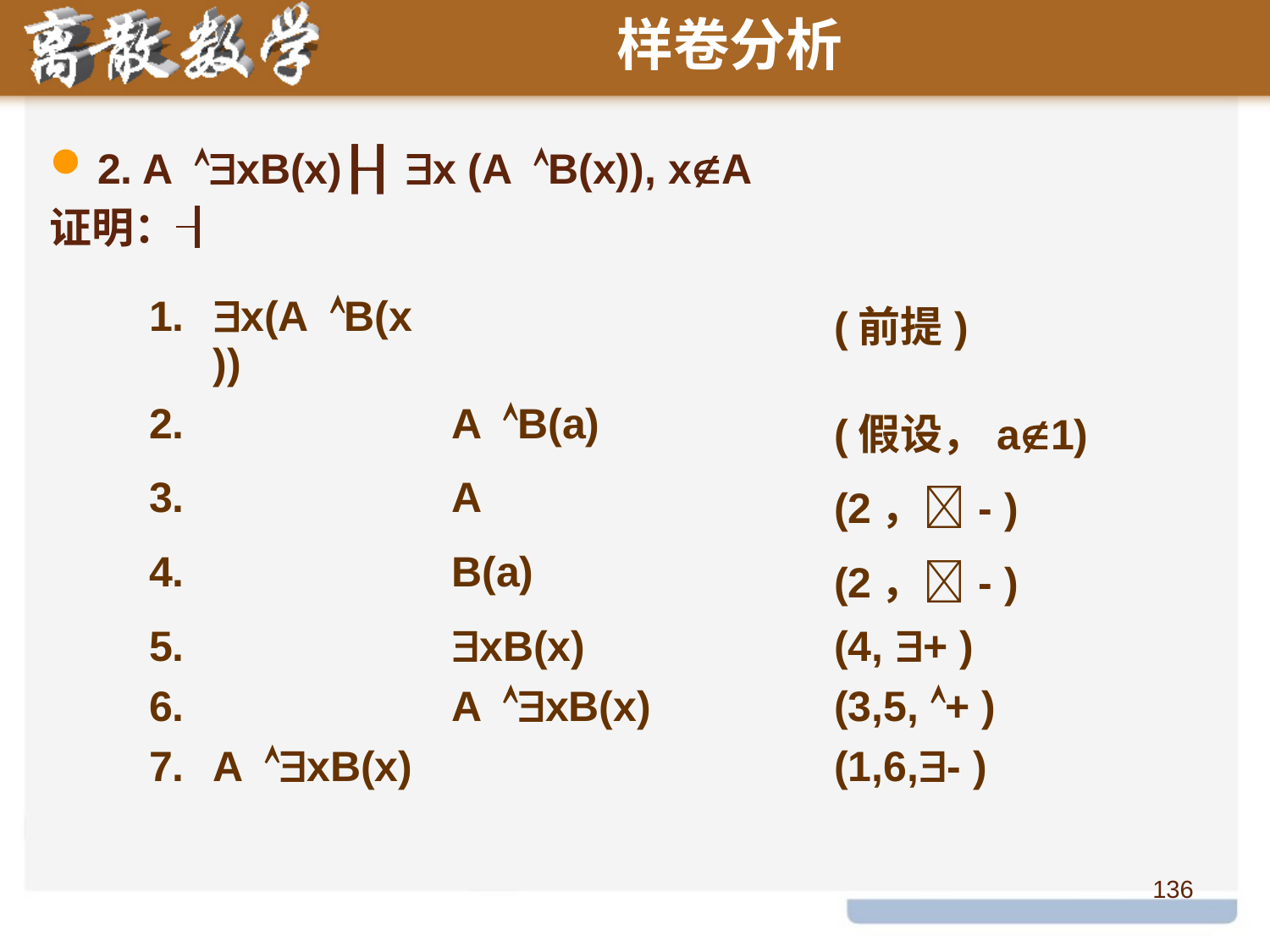

# 样卷分析
2. A ∧∃xB(x)┠┨ ∃x (A ∧B(x)), x∉A
证明：┨

| 1. | ∃x(A ∧B(x)) |  | (前提) |
| --- | --- | --- | --- |
| 2. |  | A ∧B(a) | (假设，a∉1) |
| 3. |  | A | (2，∧- ) |
| 4. |  | B(a) | (2，∧- ) |
| 5. |  | ∃xB(x) | (4, ∃+ ) |
| 6. |  | A ∧∃xB(x) | (3,5, ∧+ ) |
| 7. | A ∧∃xB(x) |  | (1,6,∃- ) |
136